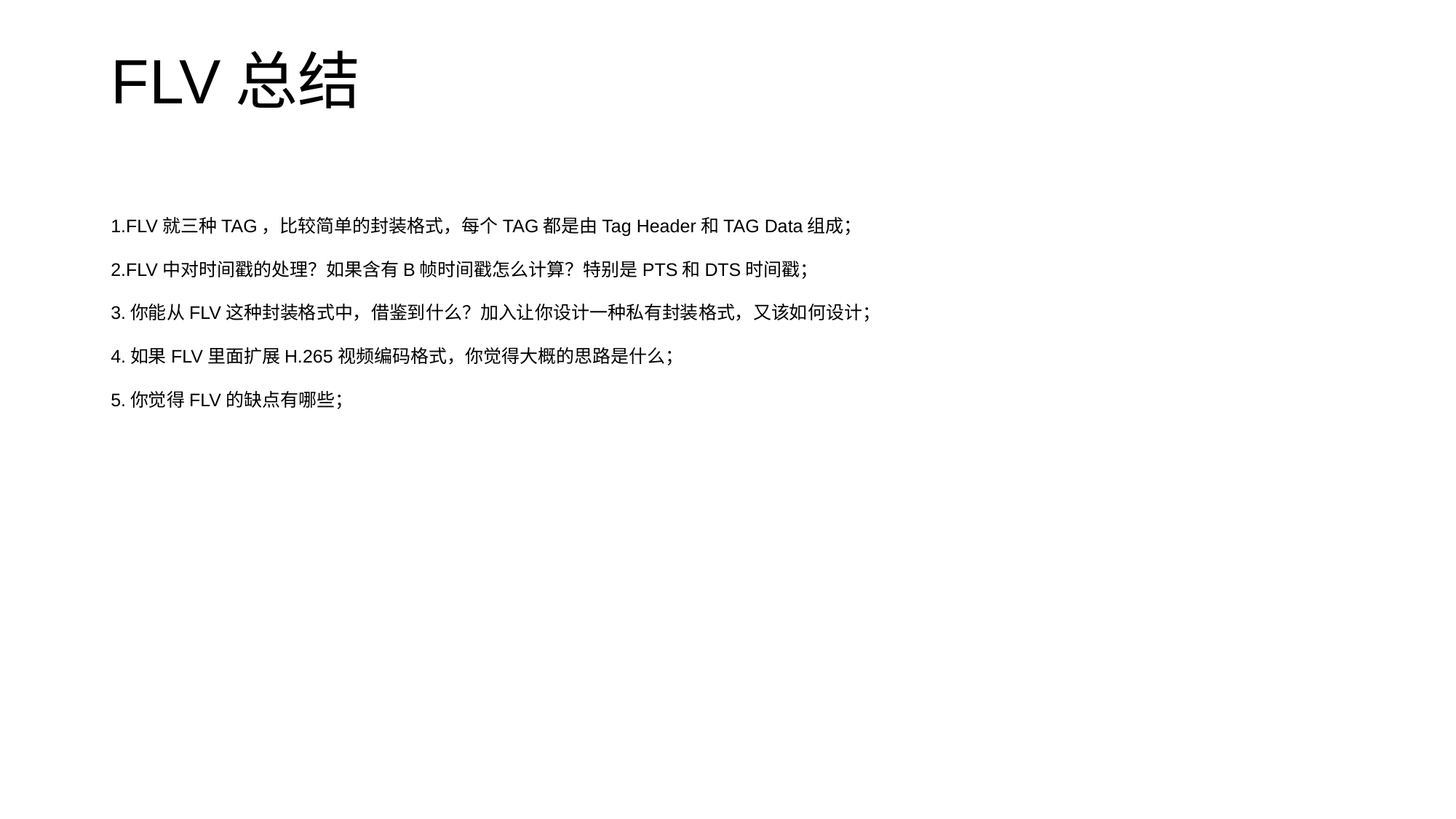

# FLV总结
1.FLV就三种TAG，比较简单的封装格式，每个TAG都是由Tag Header和TAG Data组成；
2.FLV中对时间戳的处理？如果含有B帧时间戳怎么计算？特别是PTS和DTS时间戳；
3.你能从FLV这种封装格式中，借鉴到什么？加入让你设计一种私有封装格式，又该如何设计；
4.如果FLV里面扩展H.265视频编码格式，你觉得大概的思路是什么；
5.你觉得FLV的缺点有哪些；